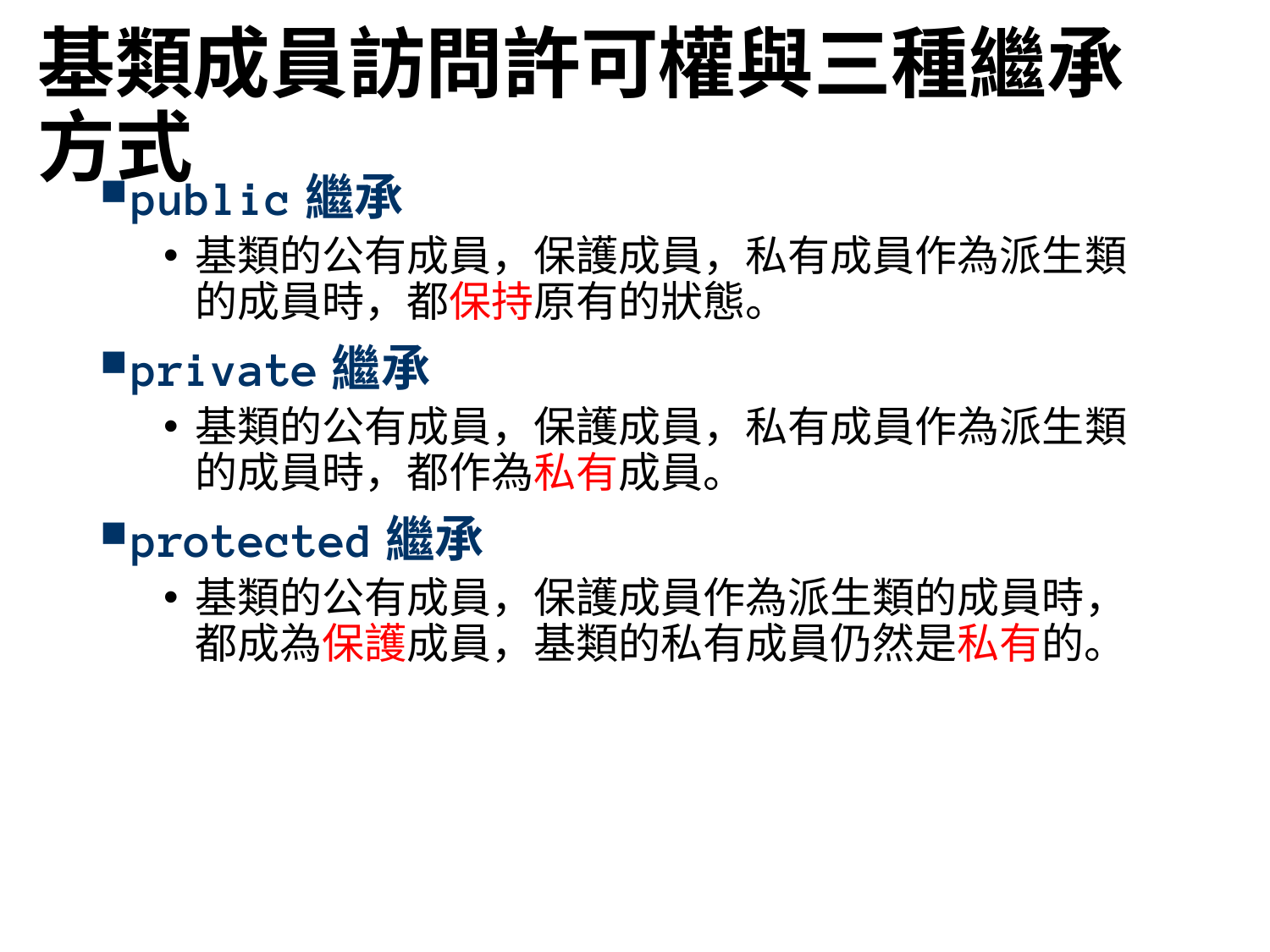

# 基類成員訪問許可權與三種繼承方式
public繼承
基類的公有成員，保護成員，私有成員作為派生類的成員時，都保持原有的狀態。
private繼承
基類的公有成員，保護成員，私有成員作為派生類的成員時，都作為私有成員。
protected繼承
基類的公有成員，保護成員作為派生類的成員時，都成為保護成員，基類的私有成員仍然是私有的。